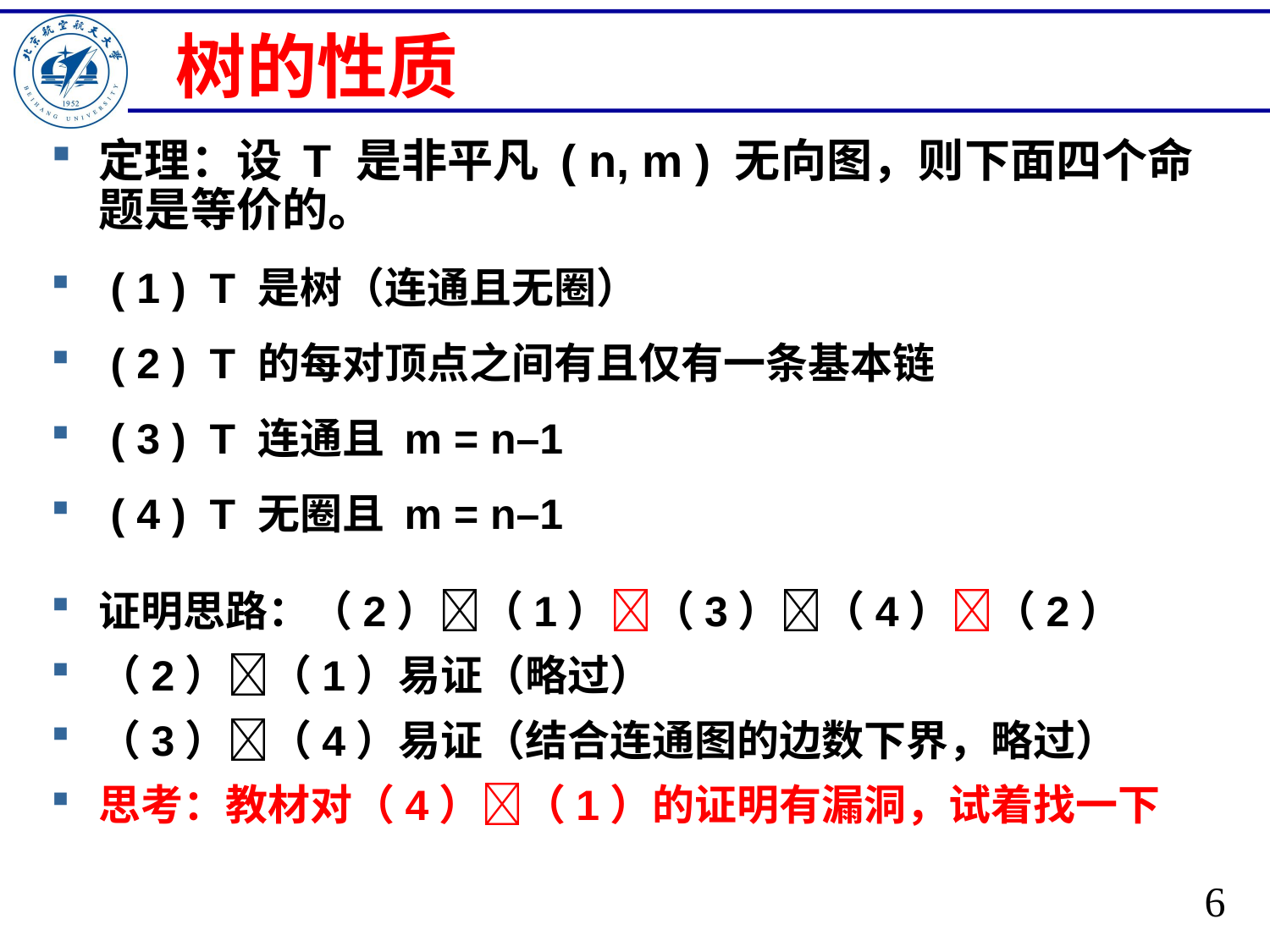

# 树的性质
定理：设 T 是非平凡 ( n, m ) 无向图，则下面四个命题是等价的。
 ( 1 )  T 是树（连通且无圈）
 ( 2 )  T 的每对顶点之间有且仅有一条基本链
 ( 3 )  T 连通且 m = n–1
 ( 4 )  T 无圈且 m = n–1

证明思路：（2）→（1）→（3）→（4）→（2）
（2）→（1）易证（略过）
（3）→（4）易证（结合连通图的边数下界，略过）
思考：教材对（4）→（1）的证明有漏洞，试着找一下